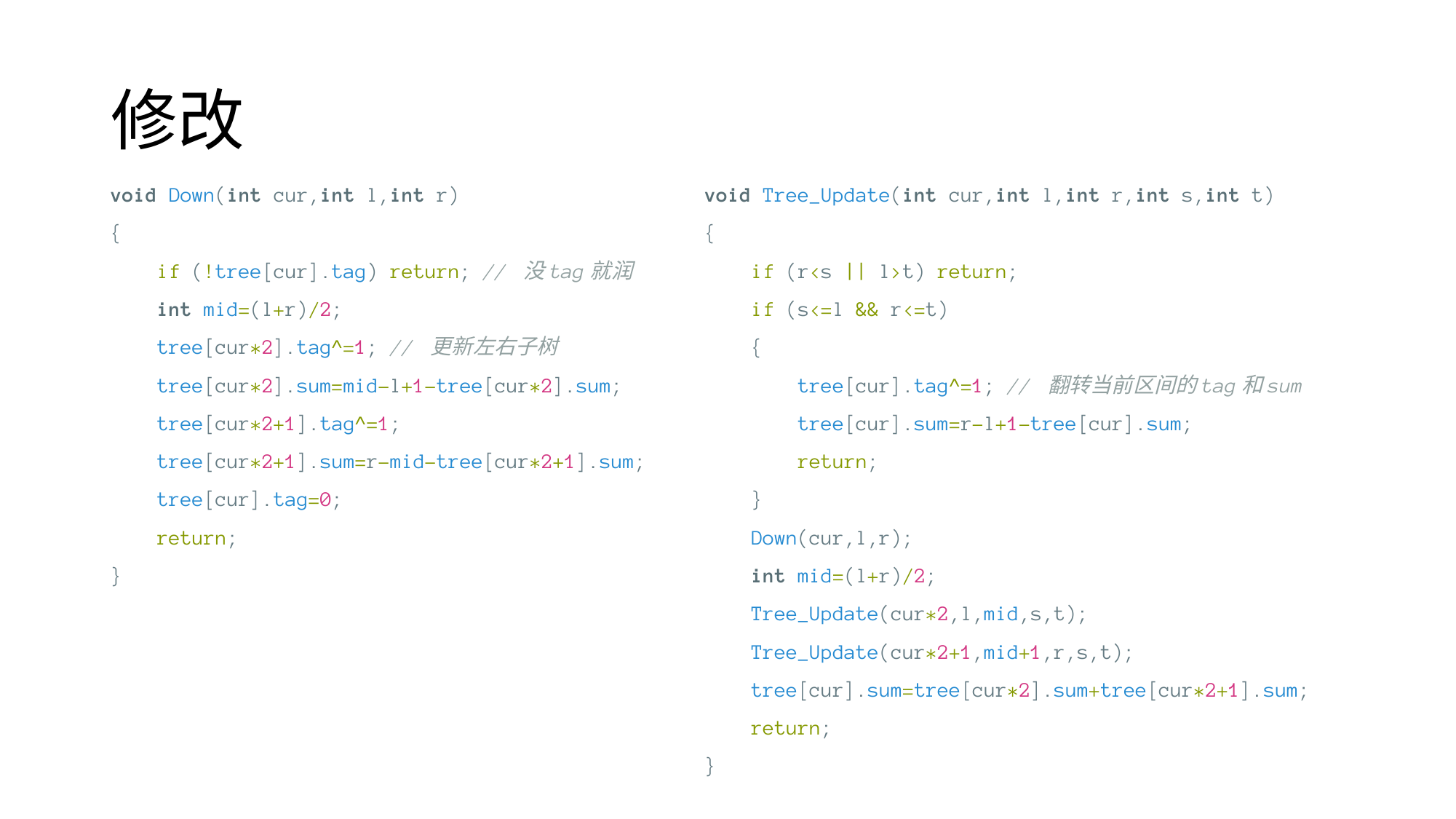

# 修改
void Down(int cur,int l,int r)
{
    if (!tree[cur].tag) return; // 没tag就润
    int mid=(l+r)/2;
    tree[cur*2].tag^=1; // 更新左右子树
    tree[cur*2].sum=mid-l+1-tree[cur*2].sum;
    tree[cur*2+1].tag^=1;
    tree[cur*2+1].sum=r-mid-tree[cur*2+1].sum;
    tree[cur].tag=0;
    return;
}
void Tree_Update(int cur,int l,int r,int s,int t)
{
    if (r<s || l>t) return;
    if (s<=l && r<=t)
    {
        tree[cur].tag^=1; // 翻转当前区间的tag和sum
        tree[cur].sum=r-l+1-tree[cur].sum;
        return;
    }
    Down(cur,l,r);
    int mid=(l+r)/2;
    Tree_Update(cur*2,l,mid,s,t);
    Tree_Update(cur*2+1,mid+1,r,s,t);
    tree[cur].sum=tree[cur*2].sum+tree[cur*2+1].sum;
    return;
}